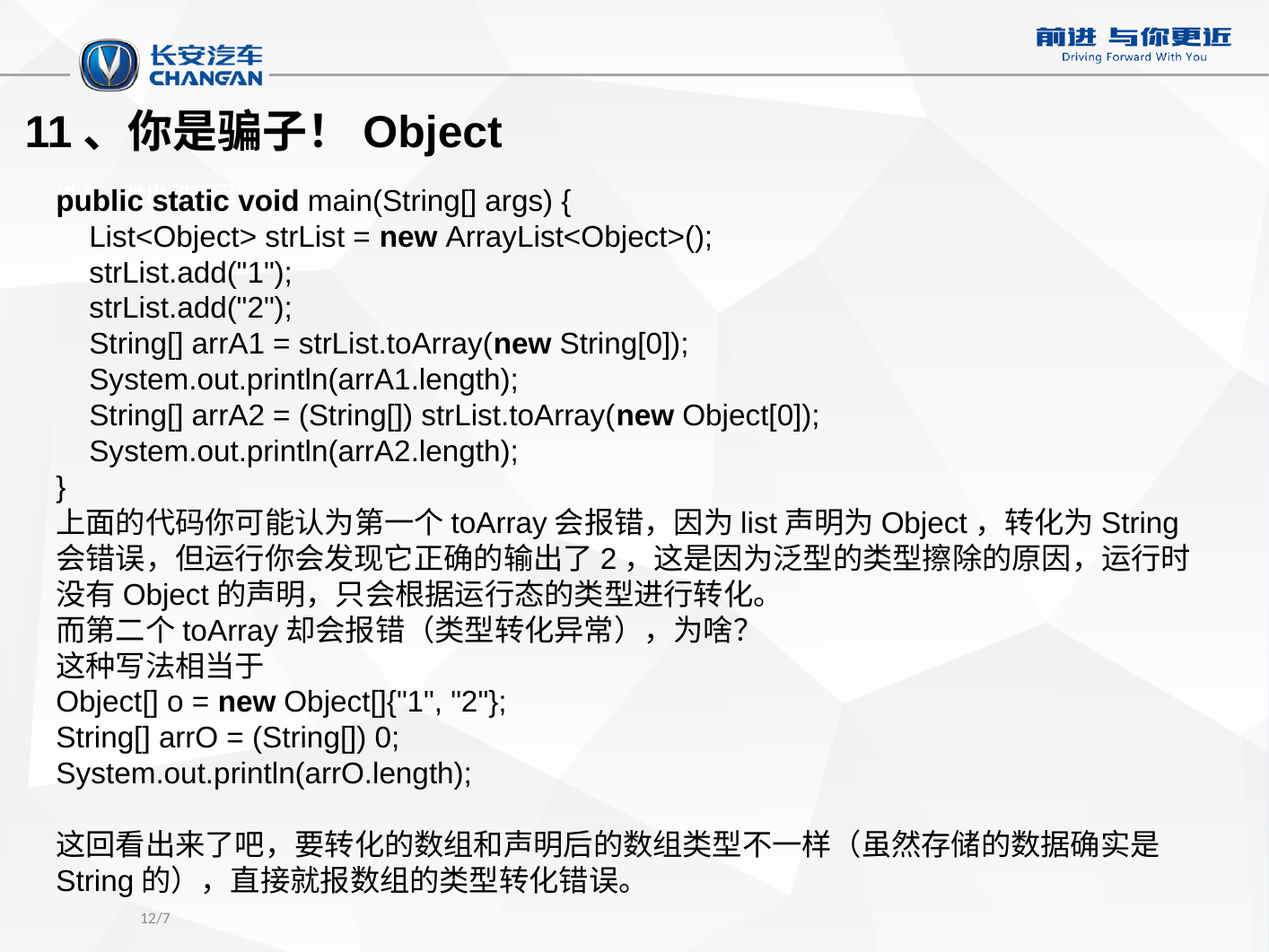

11、你是骗子！Object
进入、跳出和返回
public static void main(String[] args) {
    List<Object> strList = new ArrayList<Object>();
    strList.add("1");
    strList.add("2");
    String[] arrA1 = strList.toArray(new String[0]);
    System.out.println(arrA1.length);
    String[] arrA2 = (String[]) strList.toArray(new Object[0]);
    System.out.println(arrA2.length);
}
上面的代码你可能认为第一个toArray会报错，因为list声明为Object，转化为String会错误，但运行你会发现它正确的输出了2，这是因为泛型的类型擦除的原因，运行时没有Object的声明，只会根据运行态的类型进行转化。
而第二个toArray却会报错（类型转化异常），为啥？
这种写法相当于
Object[] o = new Object[]{"1", "2"};
String[] arrO = (String[]) 0;
System.out.println(arrO.length);

这回看出来了吧，要转化的数组和声明后的数组类型不一样（虽然存储的数据确实是String的），直接就报数组的类型转化错误。

12/7